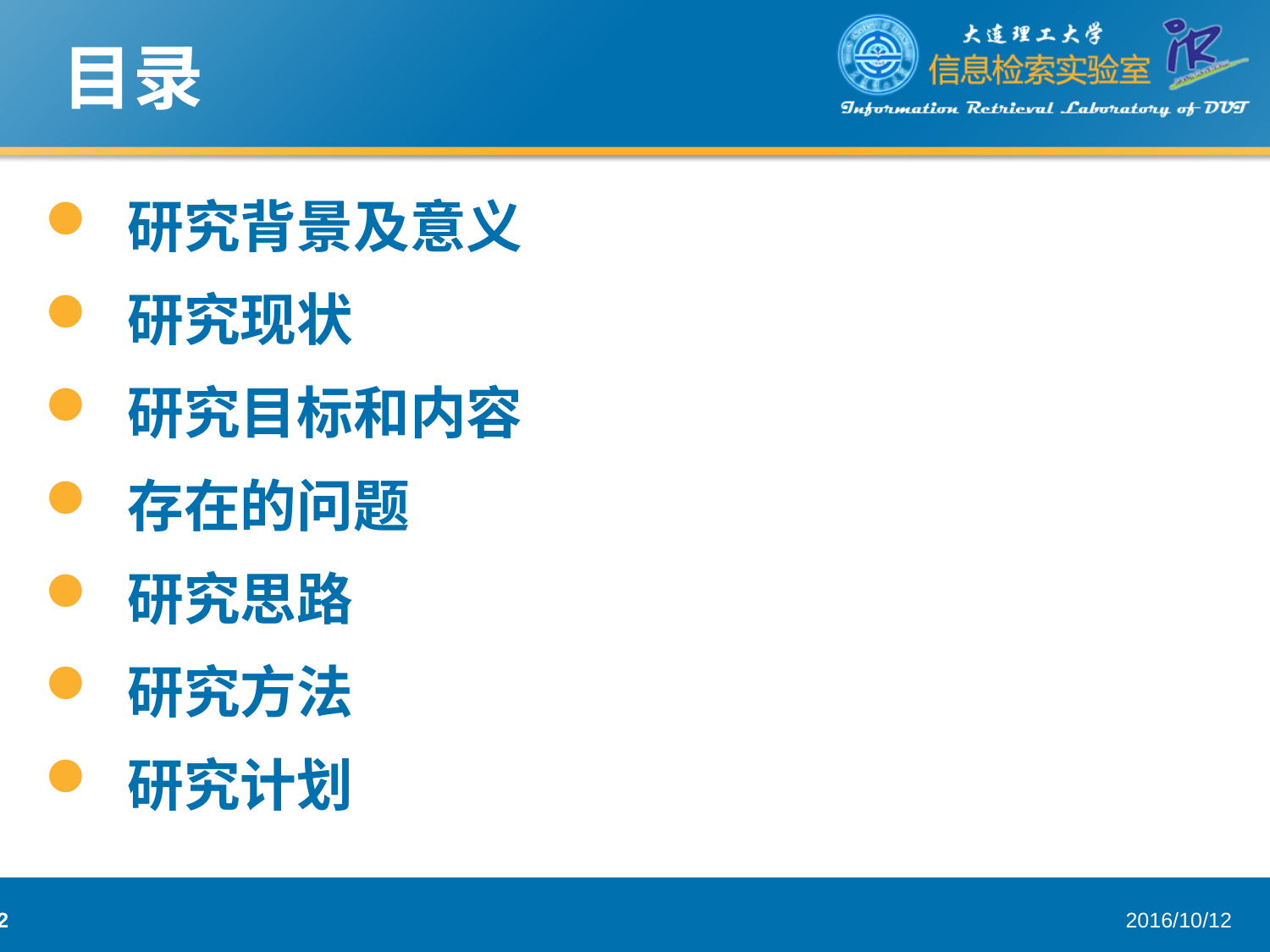

# 目录
 研究背景及意义
 研究现状
 研究目标和内容
 存在的问题
 研究思路
 研究方法
 研究计划